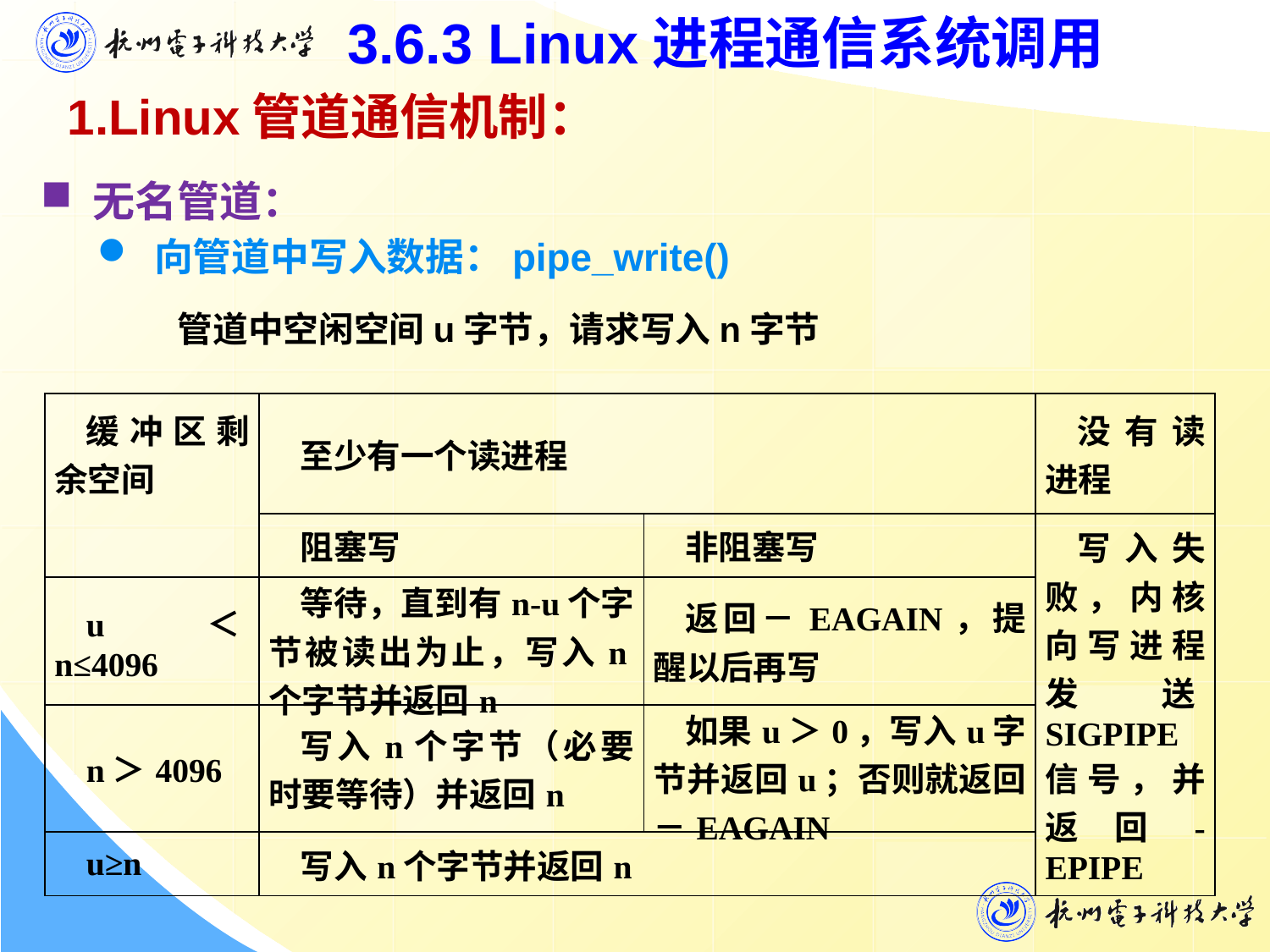

3.6.3 Linux进程通信系统调用
1.Linux管道通信机制：
 无名管道：
 向管道中写入数据：pipe_write()
管道中空闲空间u字节，请求写入n字节
| 缓冲区剩余空间 | 至少有一个读进程 |  | 没有读进程 |
| --- | --- | --- | --- |
|  | 阻塞写 | 非阻塞写 | 写入失败，内核向写进程发送SIGPIPE信号，并返回-EPIPE |
| u＜n≤4096 | 等待，直到有n-u个字节被读出为止，写入n个字节并返回n | 返回－EAGAIN，提醒以后再写 |  |
| n＞4096 | 写入n个字节（必要时要等待）并返回n | 如果u＞0，写入u字节并返回u；否则就返回－EAGAIN |  |
| u≥n | 写入n个字节并返回n |  |  |